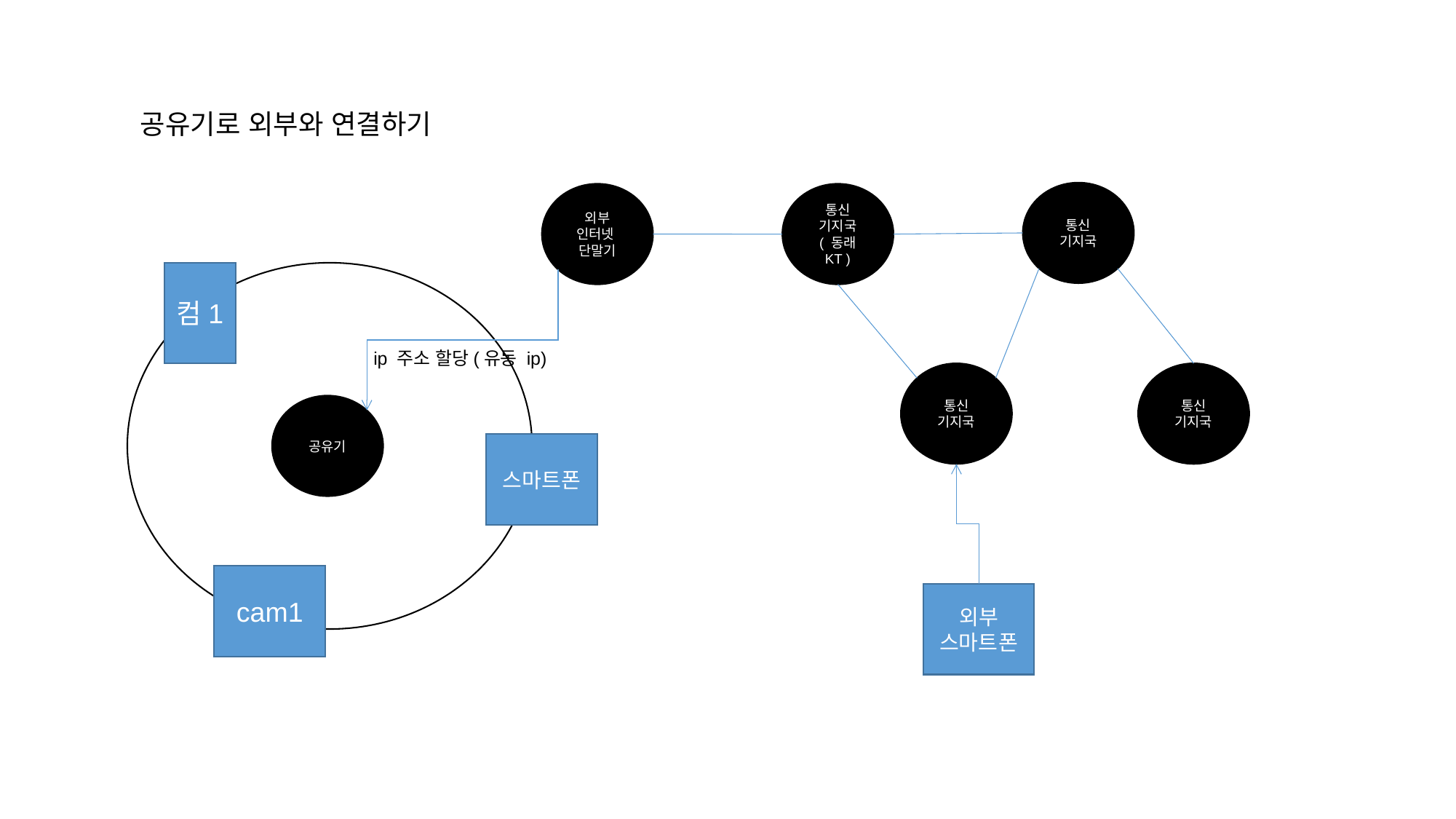

공유기로 외부와 연결하기
통신 기지국
외부 인터넷
단말기
통신 기지국
( 동래 KT )

컴1
ip 주소 할당(유동 ip)
통신 기지국
통신 기지국
공유기
스마트폰
cam1
외부
스마트폰